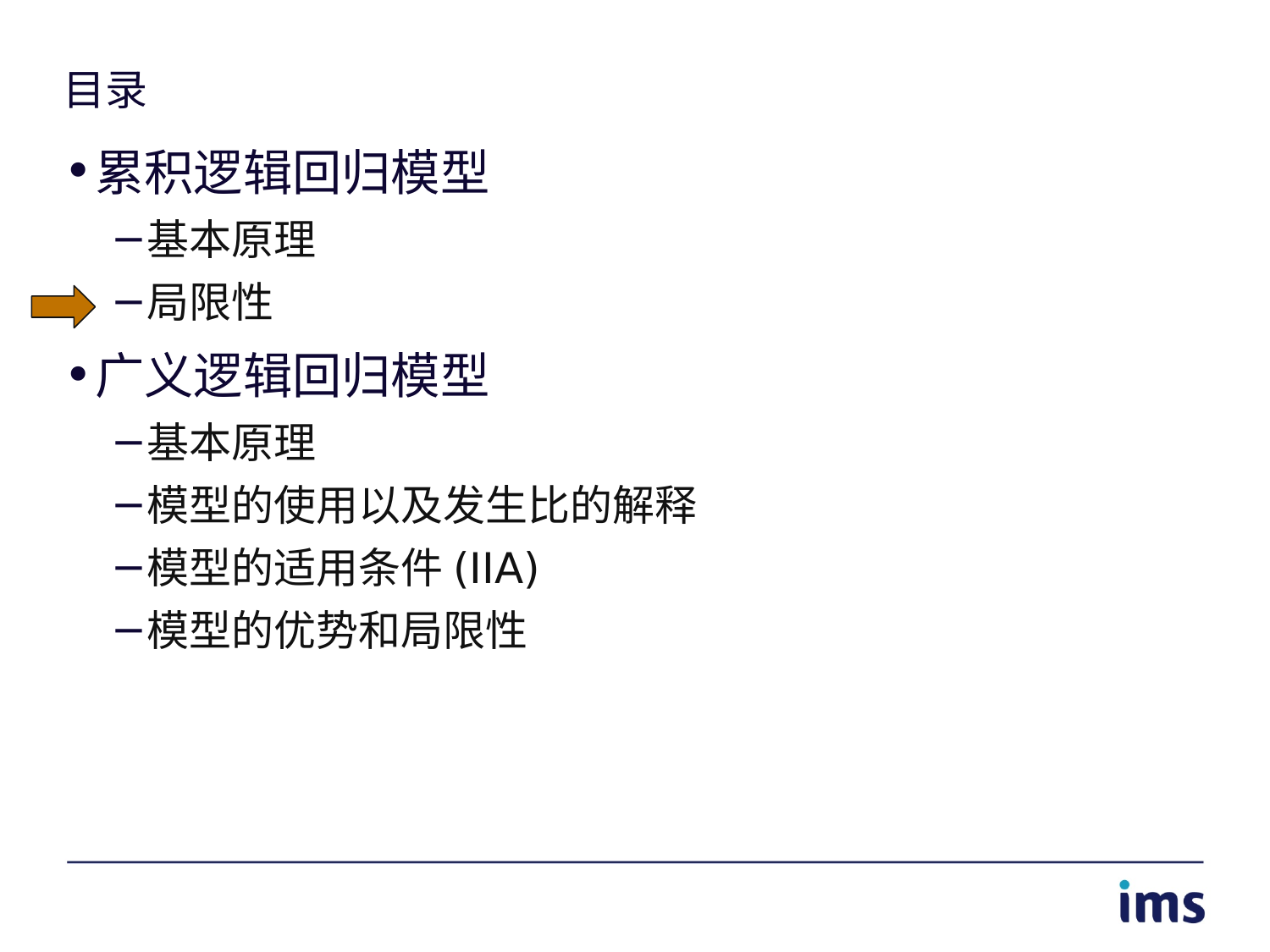

# 目录
累积逻辑回归模型
基本原理
局限性
广义逻辑回归模型
基本原理
模型的使用以及发生比的解释
模型的适用条件(IIA)
模型的优势和局限性